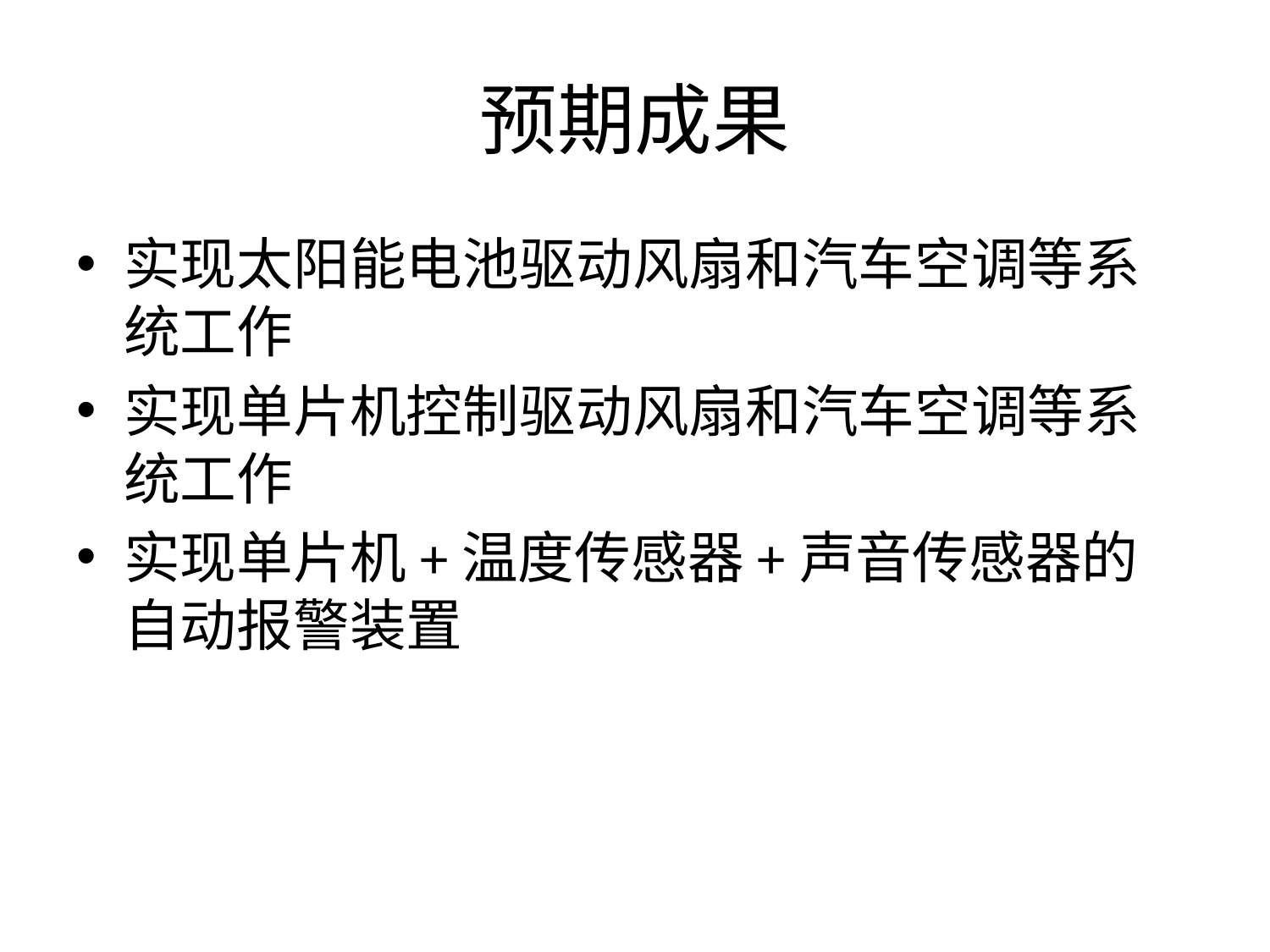

# 预期成果
实现太阳能电池驱动风扇和汽车空调等系统工作
实现单片机控制驱动风扇和汽车空调等系统工作
实现单片机+温度传感器+声音传感器的自动报警装置